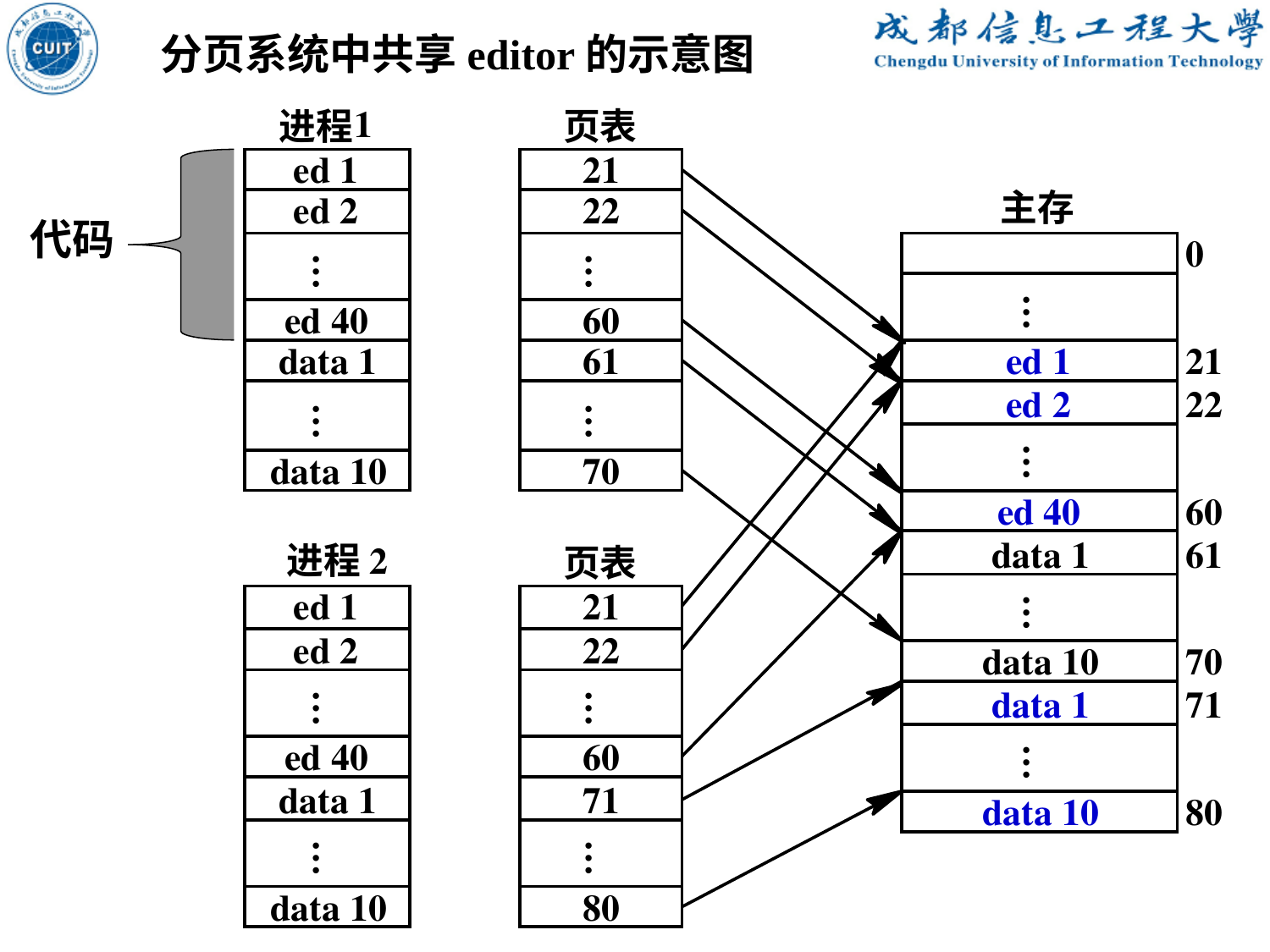

分页系统中共享editor的示意图
1
进程
页表
ed 1
21

主存
ed 2
22

0

…
…

…
ed 40
60

data 1
61
ed 1
21

ed 2
22
…
…

…
data 10
70

ed 40
60

data 1
61
进程2
页表

ed 1
21

…

ed 2
22

data 10
70

data 1
71

…
…

ed 40
60

…

data 1
71
data 10
80

…
…
data 10
80

代码